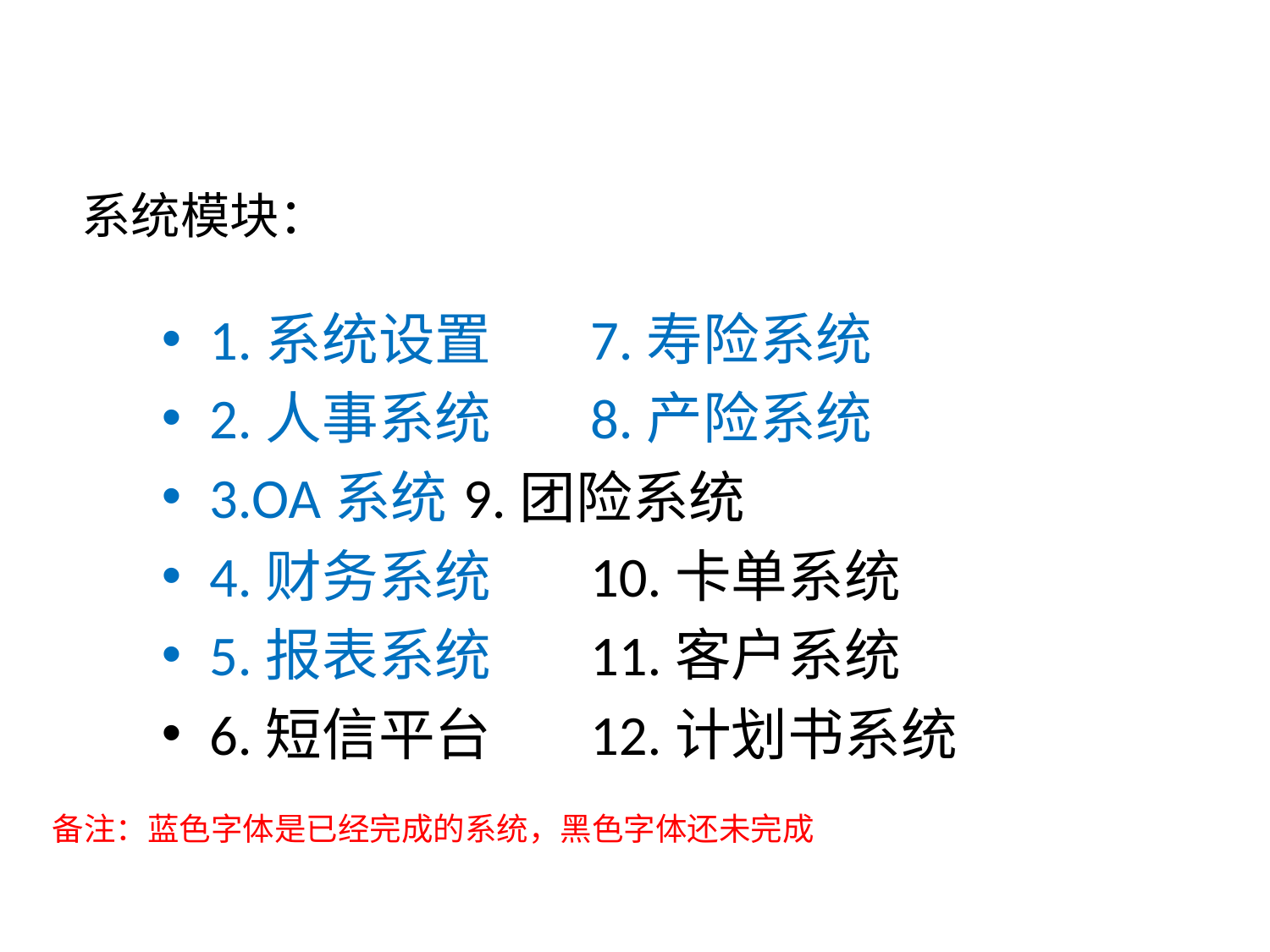

系统模块：
1.系统设置	7.寿险系统
2.人事系统	8.产险系统
3.OA系统	9.团险系统
4.财务系统	10.卡单系统
5.报表系统	11.客户系统
6.短信平台	12.计划书系统

备注：蓝色字体是已经完成的系统，黑色字体还未完成